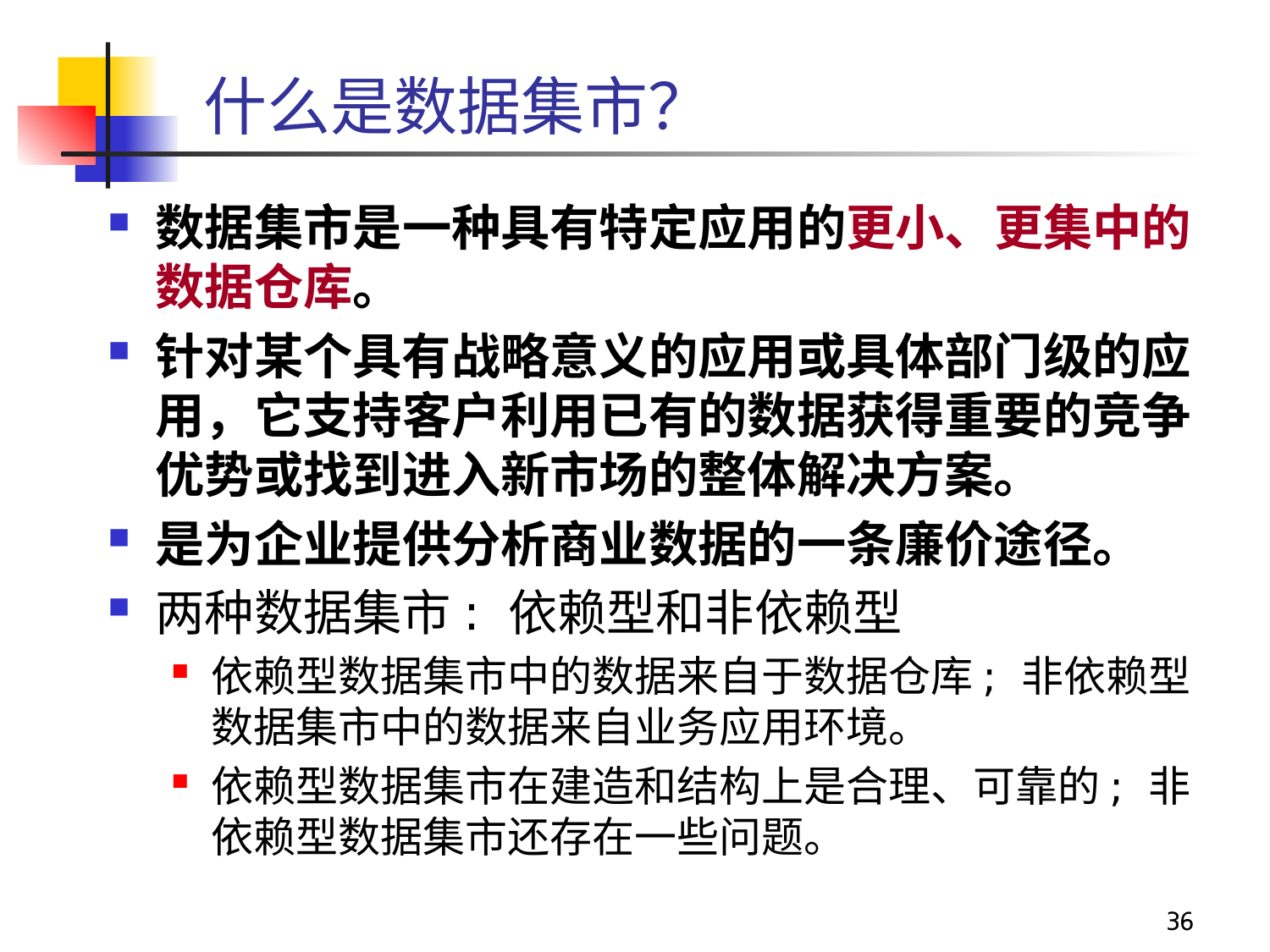

# 什么是数据集市？
数据集市是一种具有特定应用的更小、更集中的数据仓库。
针对某个具有战略意义的应用或具体部门级的应用，它支持客户利用已有的数据获得重要的竞争优势或找到进入新市场的整体解决方案。
是为企业提供分析商业数据的一条廉价途径。
两种数据集市: 依赖型和非依赖型
依赖型数据集市中的数据来自于数据仓库; 非依赖型数据集市中的数据来自业务应用环境。
依赖型数据集市在建造和结构上是合理、可靠的; 非依赖型数据集市还存在一些问题。
36